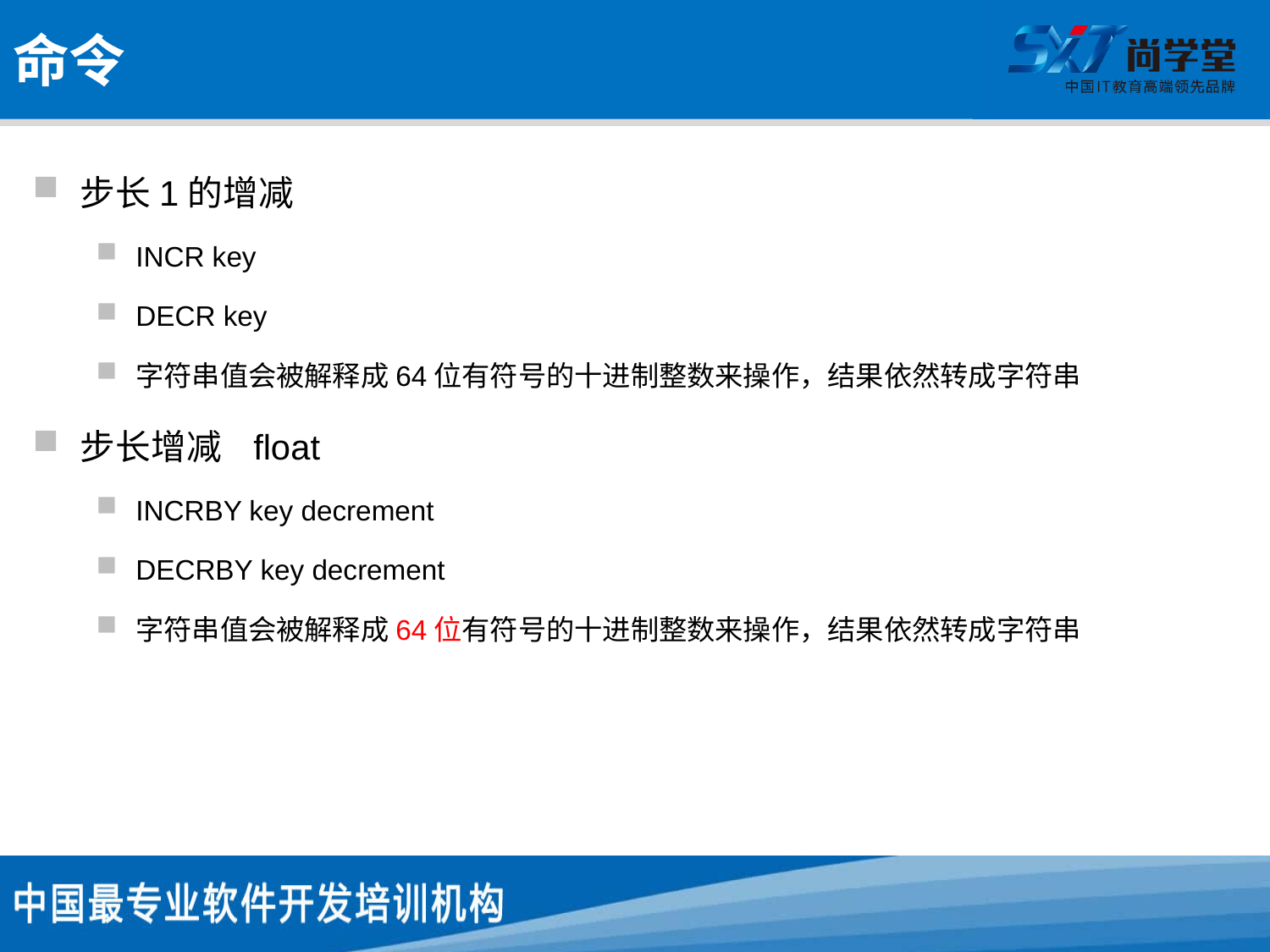

# 命令
步长1的增减
INCR key
DECR key
字符串值会被解释成64位有符号的十进制整数来操作，结果依然转成字符串
步长增减   float
INCRBY key decrement
DECRBY key decrement
字符串值会被解释成64位有符号的十进制整数来操作，结果依然转成字符串